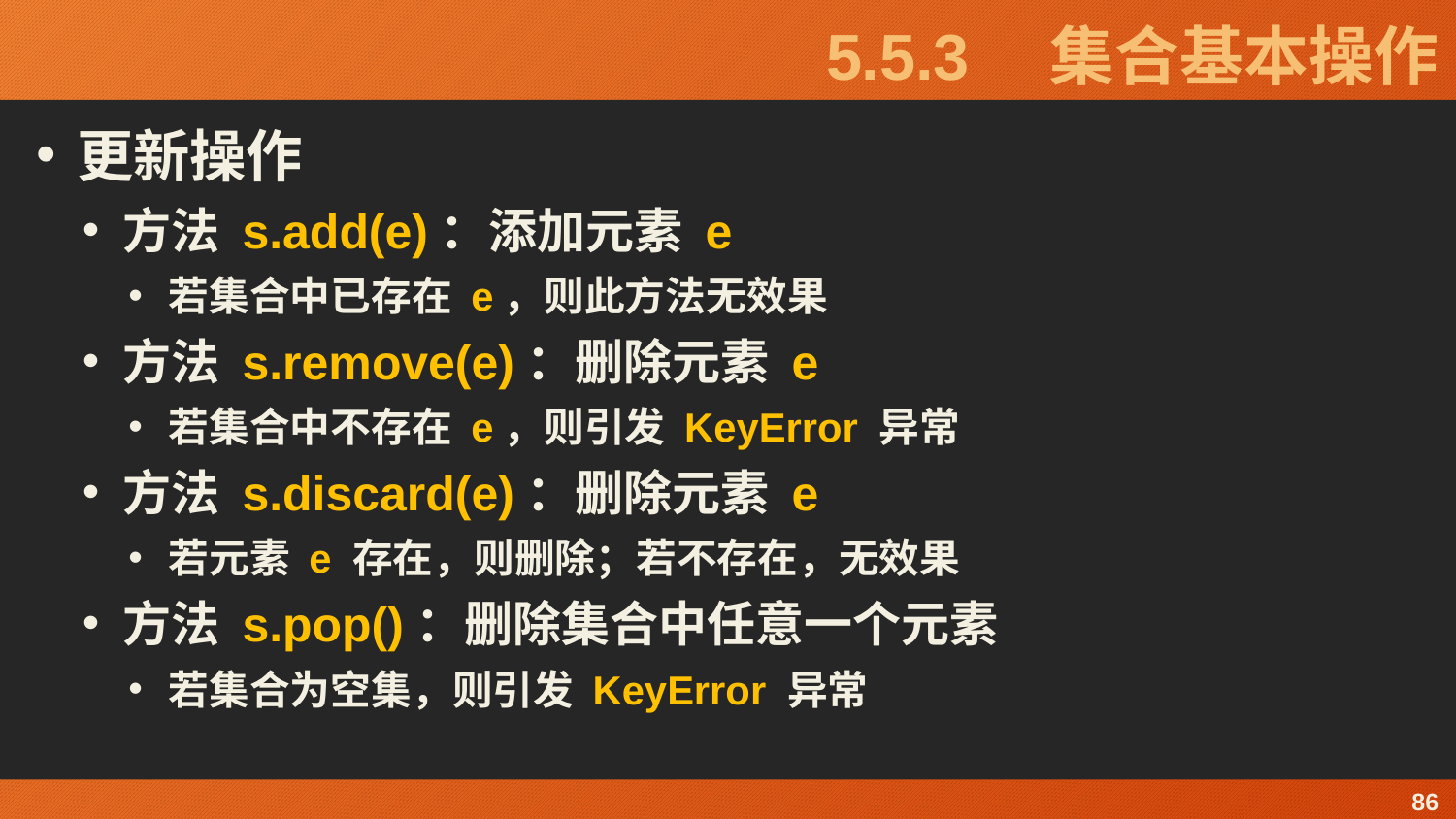

# 5.5.3　集合基本操作
更新操作
方法 s.add(e)：添加元素 e
若集合中已存在 e，则此方法无效果
方法 s.remove(e)：删除元素 e
若集合中不存在 e，则引发 KeyError 异常
方法 s.discard(e)：删除元素 e
若元素 e 存在，则删除；若不存在，无效果
方法 s.pop()：删除集合中任意一个元素
若集合为空集，则引发 KeyError 异常
86